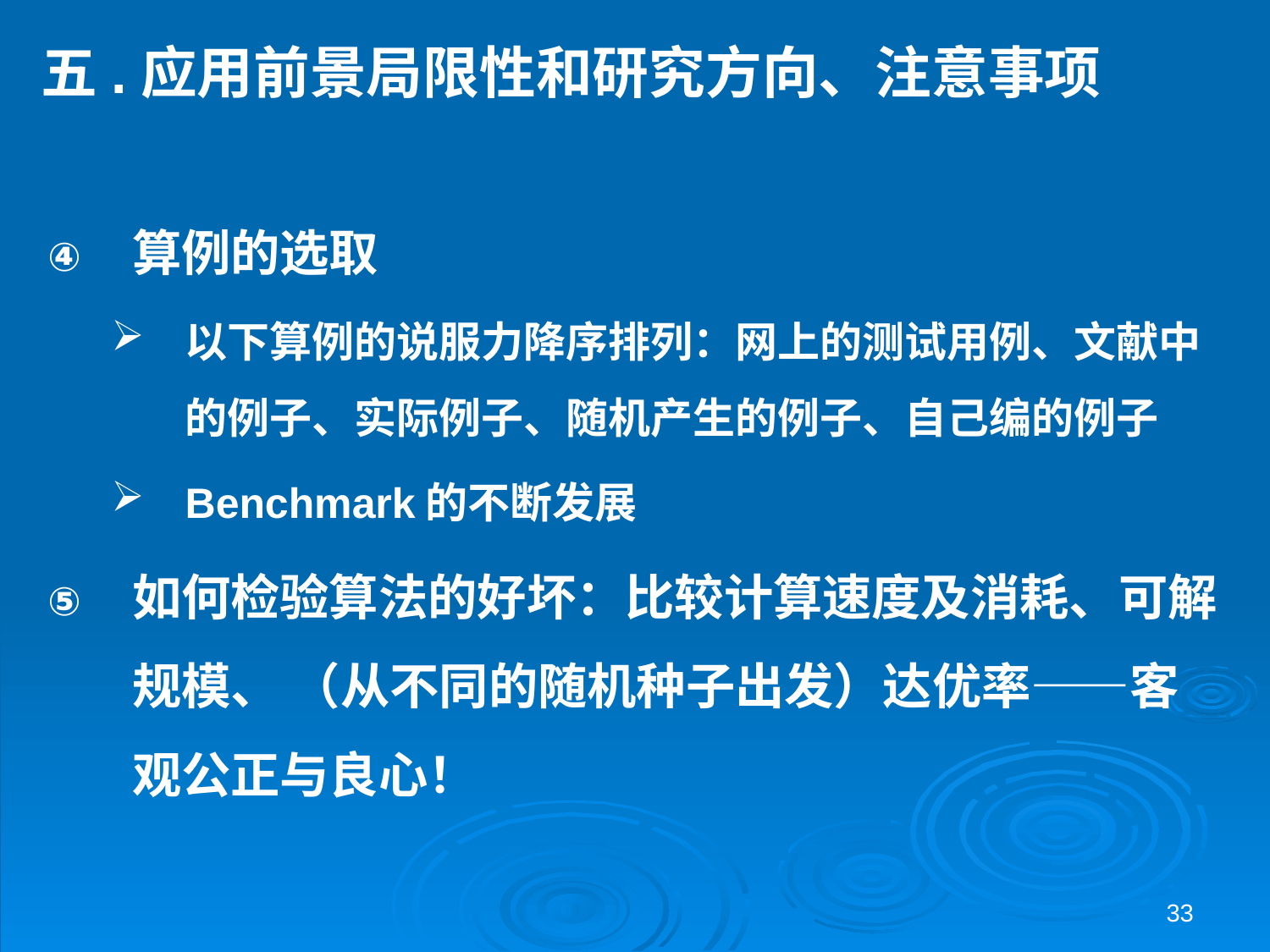

# 五.应用前景局限性和研究方向、注意事项
算例的选取
以下算例的说服力降序排列：网上的测试用例、文献中的例子、实际例子、随机产生的例子、自己编的例子
Benchmark的不断发展
如何检验算法的好坏：比较计算速度及消耗、可解规模、 （从不同的随机种子出发）达优率——客观公正与良心！
33